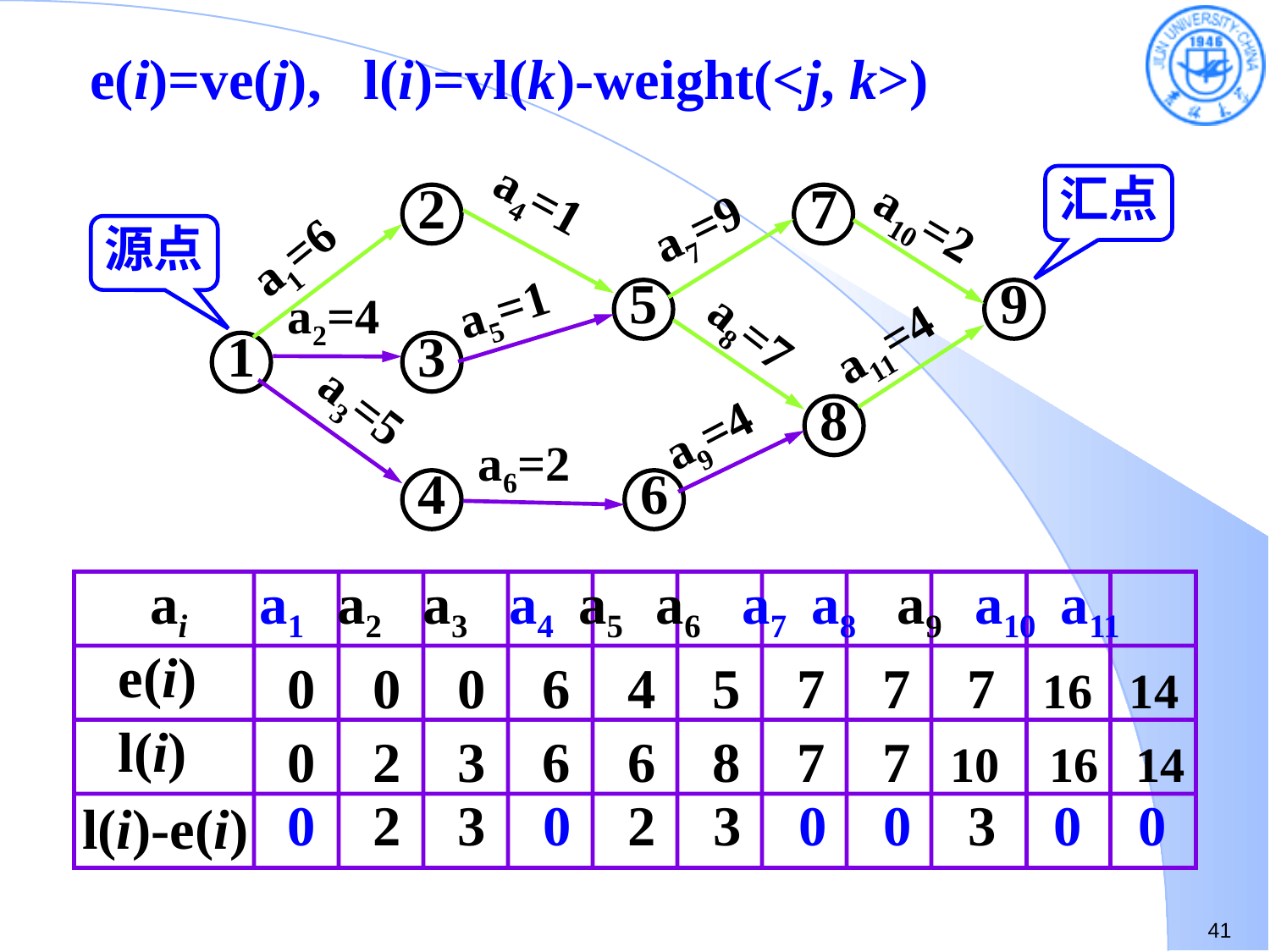

e(i)=ve(j),   l(i)=vl(k)-weight(<j, k>)
汇点

2

7

a7=9
a4=1
a10=2
a1=6
源点

5

9

a5=1
a2=4
a11=4
1

3

a8=7

8

a9=4
a3=5
a6=2

4

6

ai
 a1    a2     a3     a4   a5    a6     a7   a8     a9    a10   a11

e(i)

   0    0    0    6    4    5    7    7    7    16   14
l(i)

   0    2    3    6    6    8    7    7    10    16   14
   0    2    3    0    2    3    0    0    3    0    0
l(i)-e(i)